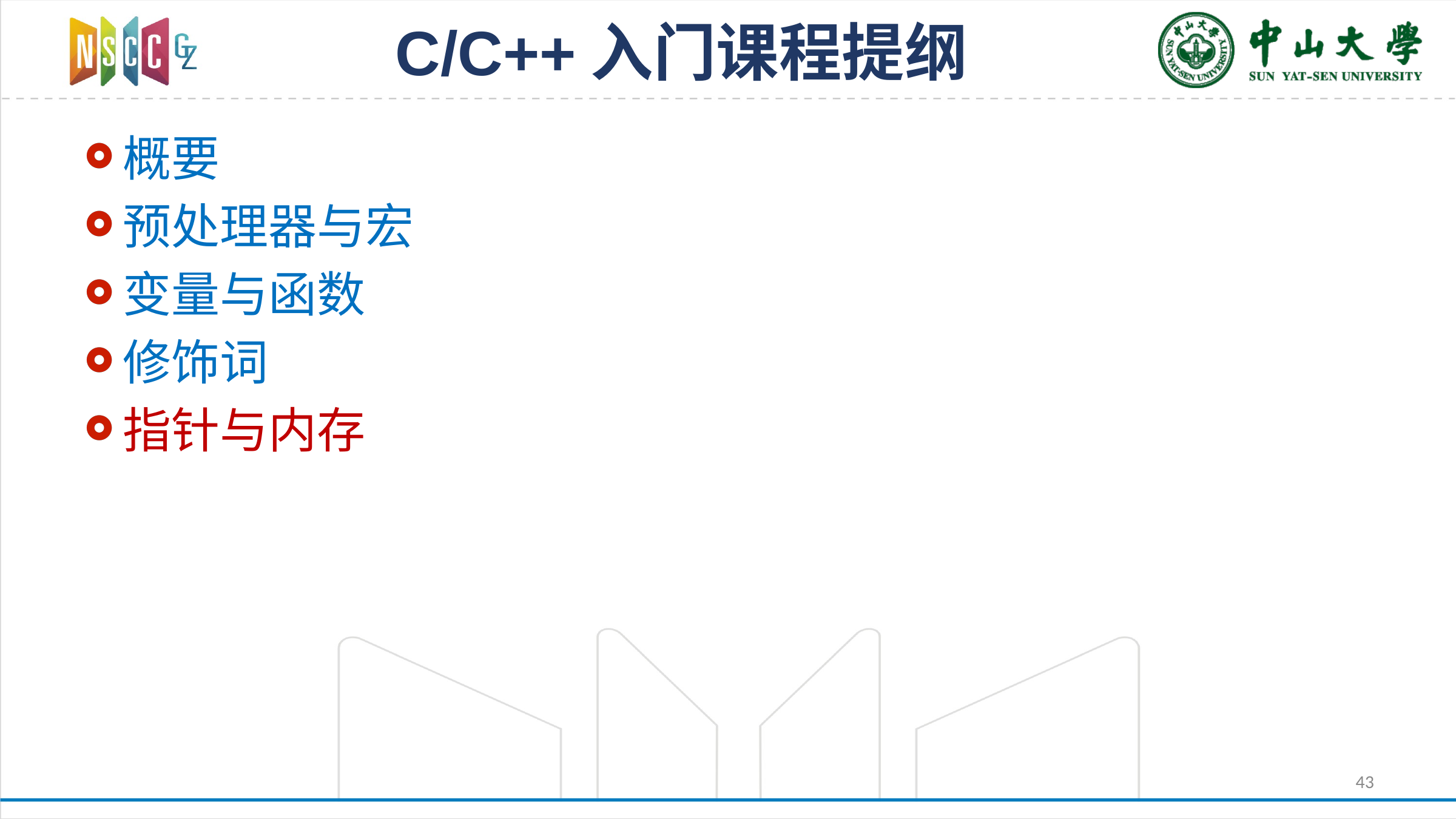

# C/C++入门课程提纲
概要
预处理器与宏
变量与函数
修饰词
指针与内存

43